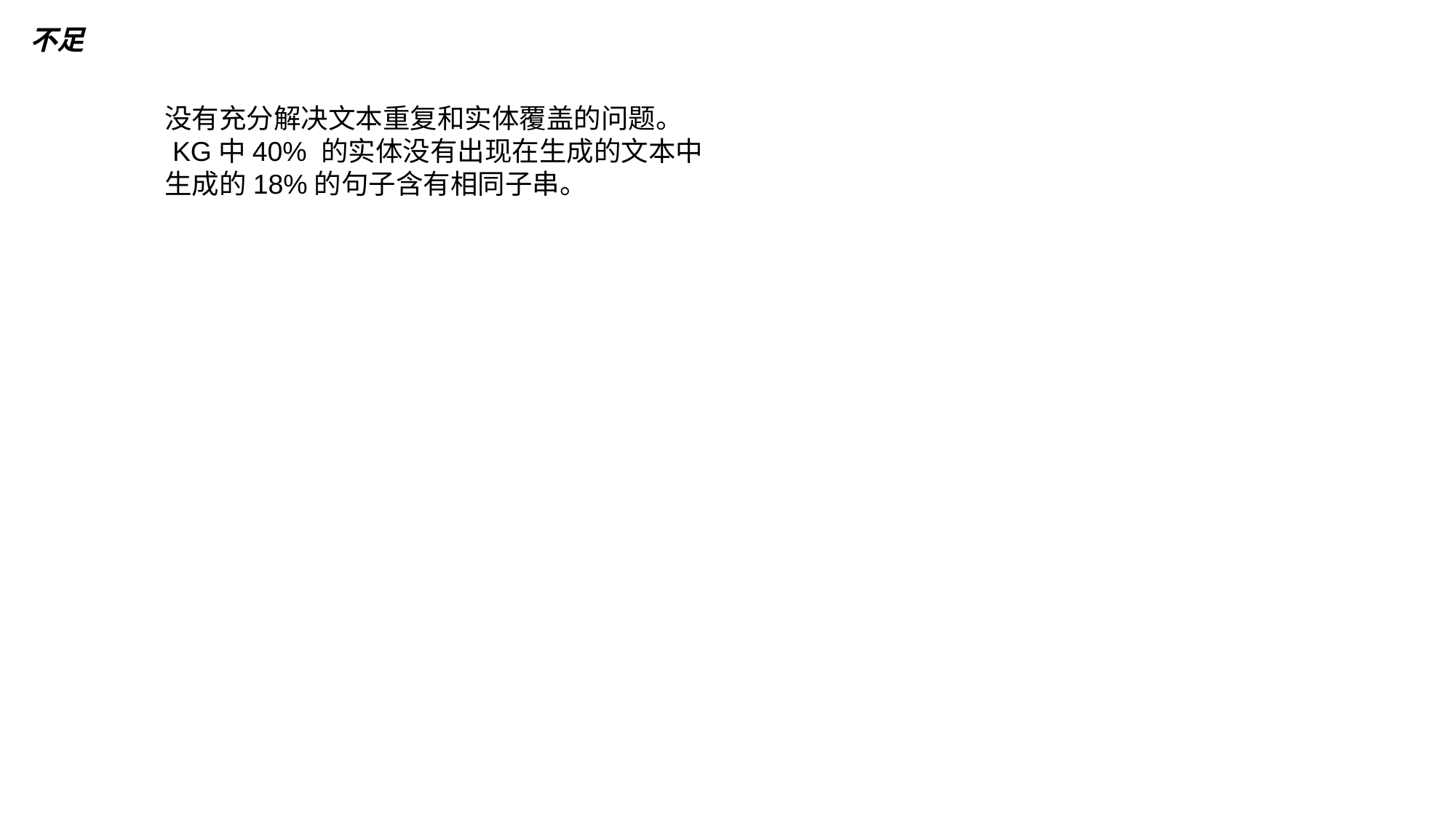

# 不足
没有充分解决文本重复和实体覆盖的问题。
 KG中40% 的实体没有出现在生成的文本中
生成的18%的句子含有相同子串。